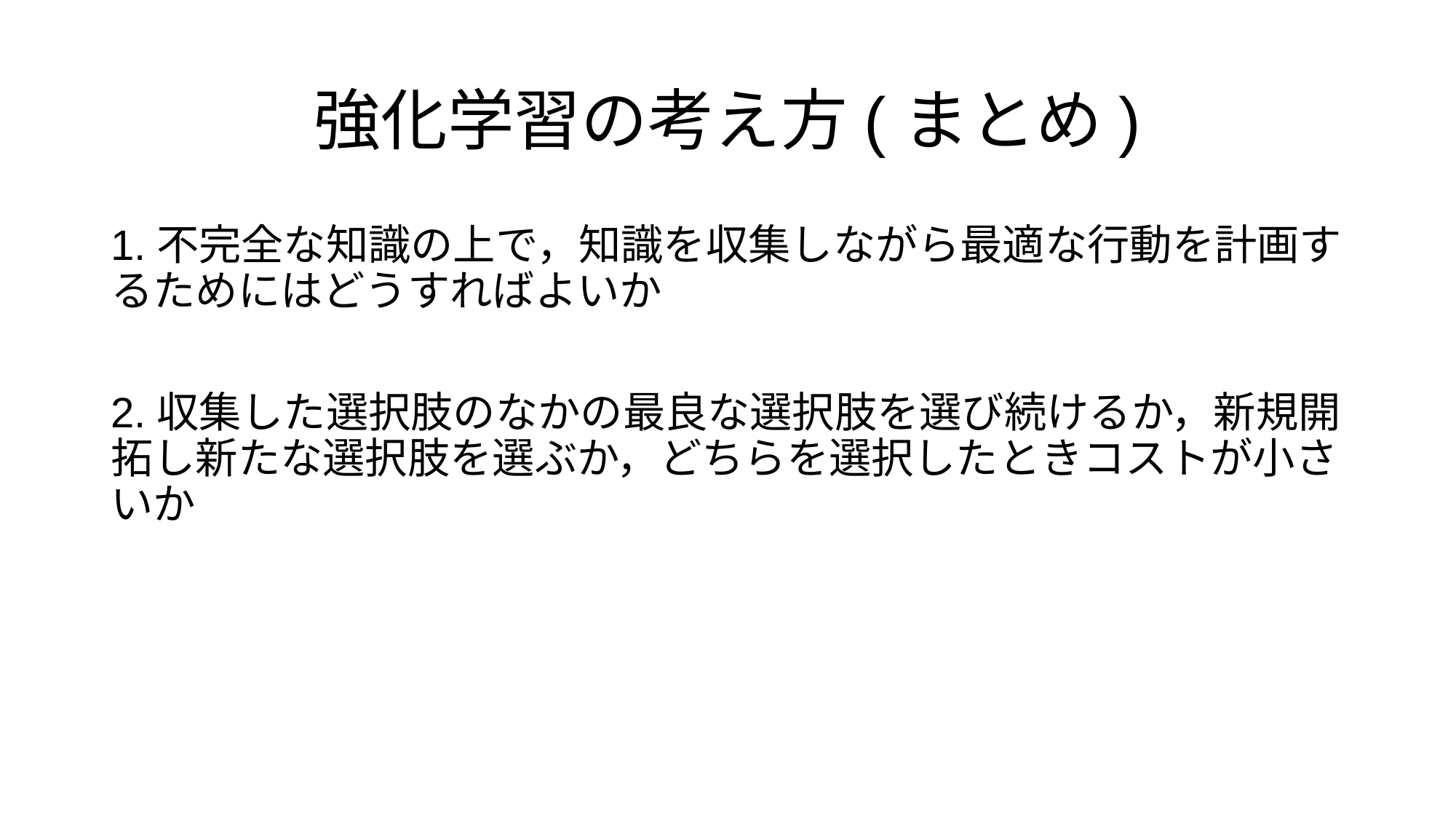

# 強化学習の考え方(まとめ)
1.不完全な知識の上で，知識を収集しながら最適な行動を計画するためにはどうすればよいか

2.収集した選択肢のなかの最良な選択肢を選び続けるか，新規開拓し新たな選択肢を選ぶか，どちらを選択したときコストが小さいか